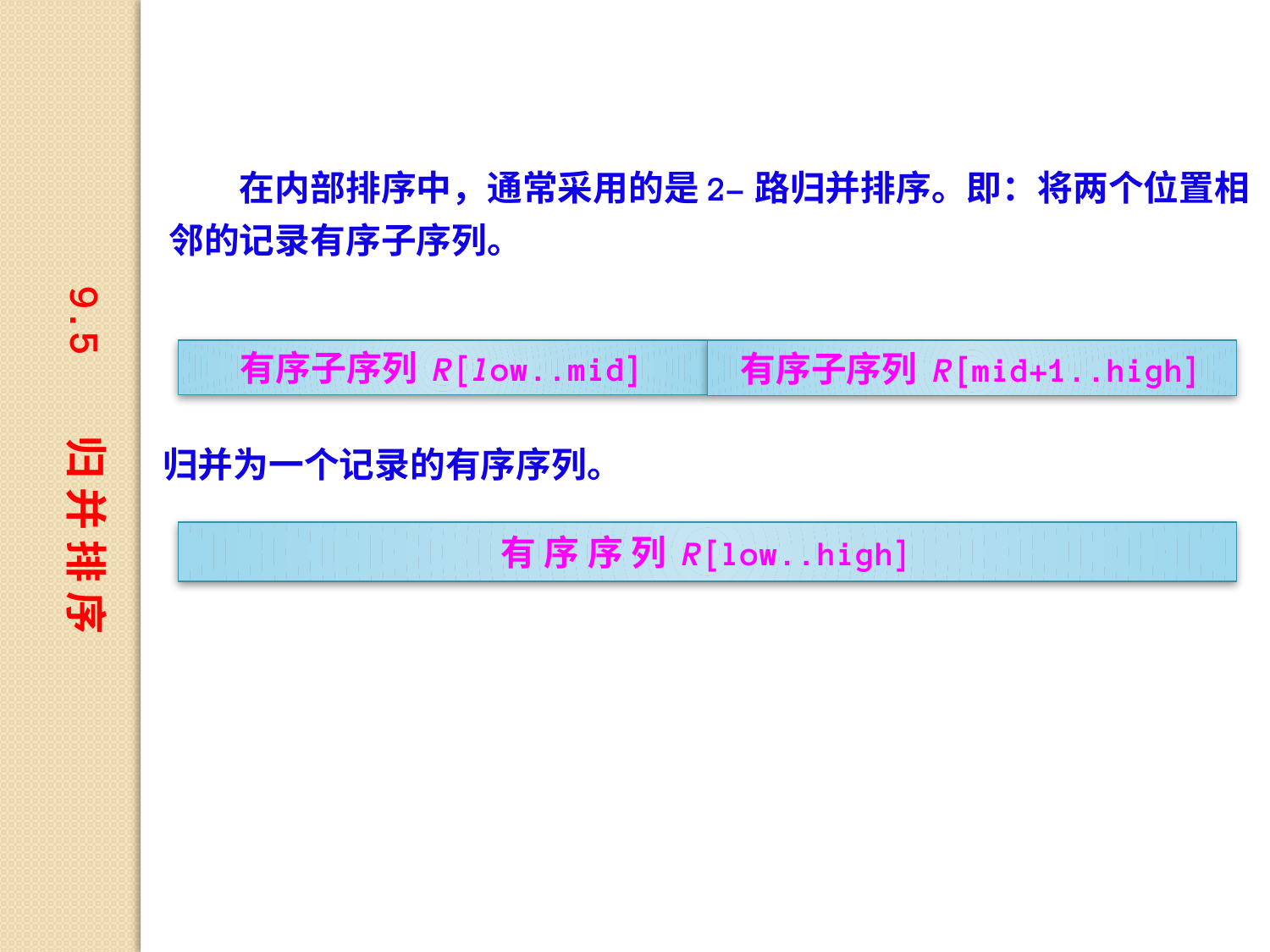

在内部排序中，通常采用的是2-路归并排序。即：将两个位置相邻的记录有序子序列。
9.5   归 并 排 序
有序子序列 R[low..mid]
有序子序列 R[mid+1..high]
归并为一个记录的有序序列。
有 序 序 列 R[low..high]